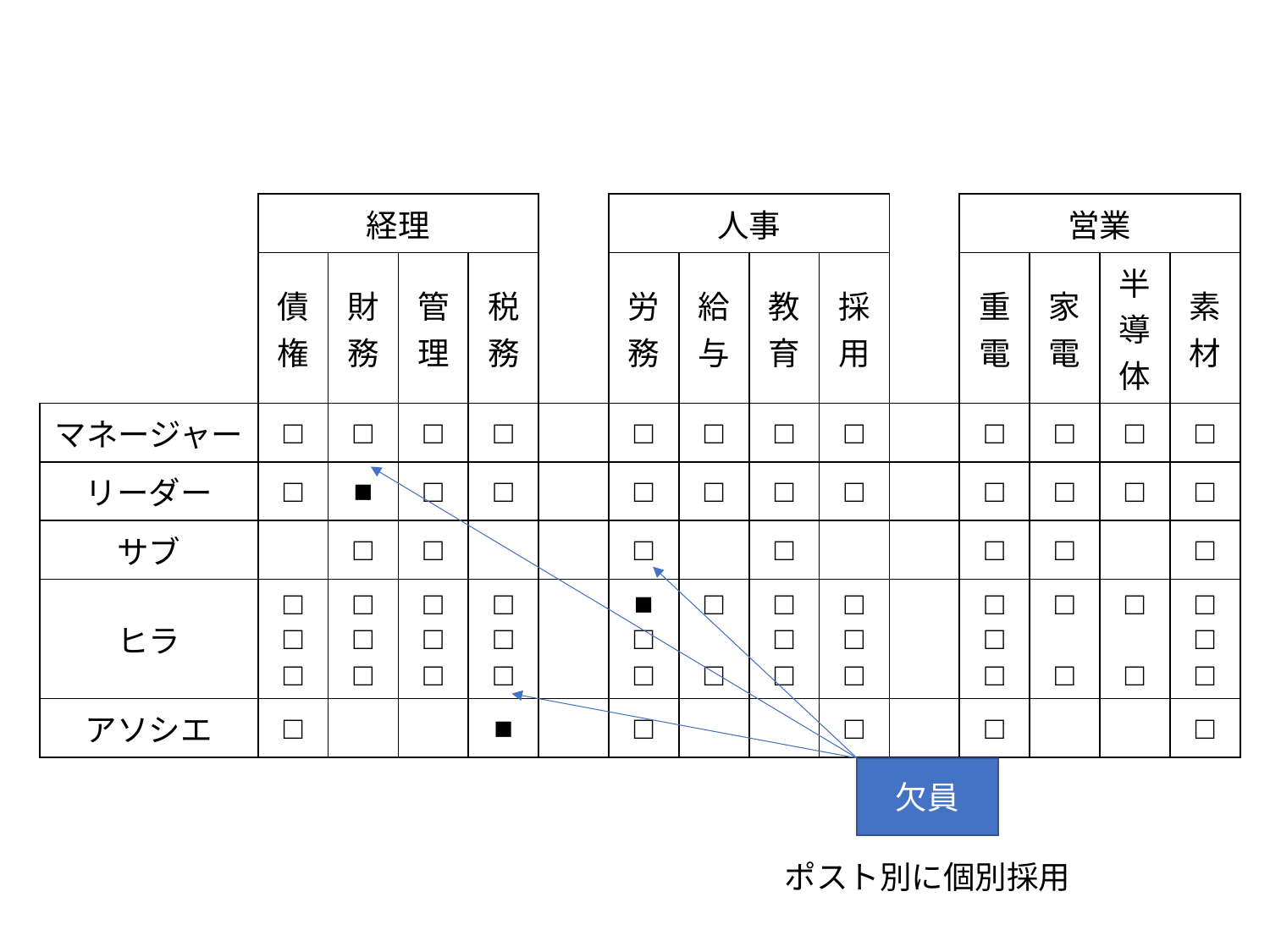

|  | 経理 |  |  |  |  | 人事 |  |  |  |  | 営業 |  |  |  |
| --- | --- | --- | --- | --- | --- | --- | --- | --- | --- | --- | --- | --- | --- | --- |
|  | 債権 | 財務 | 管理 | 税務 |  | 労務 | 給与 | 教育 | 採用 |  | 重電 | 家電 | 半導体 | 素材 |
| マネージャー | □ | □ | □ | □ |  | □ | □ | □ | □ |  | □ | □ | □ | □ |
| リーダー | □ | ■ | □ | □ |  | □ | □ | □ | □ |  | □ | □ | □ | □ |
| サブ |  | □ | □ |  |  | □ |  | □ |  |  | □ | □ |  | □ |
| ヒラ | □ □ □ | □ □ □ | □ □ □ | □ □ □ |  | ■ □ □ | □ □ | □ □ □ | □ □ □ |  | □ □ □ | □ □ | □ □ | □ □ □ |
| アソシエ | □ |  |  | ■ |  | □ |  |  | □ |  | □ |  |  | □ |
欠員
ポスト別に個別採用